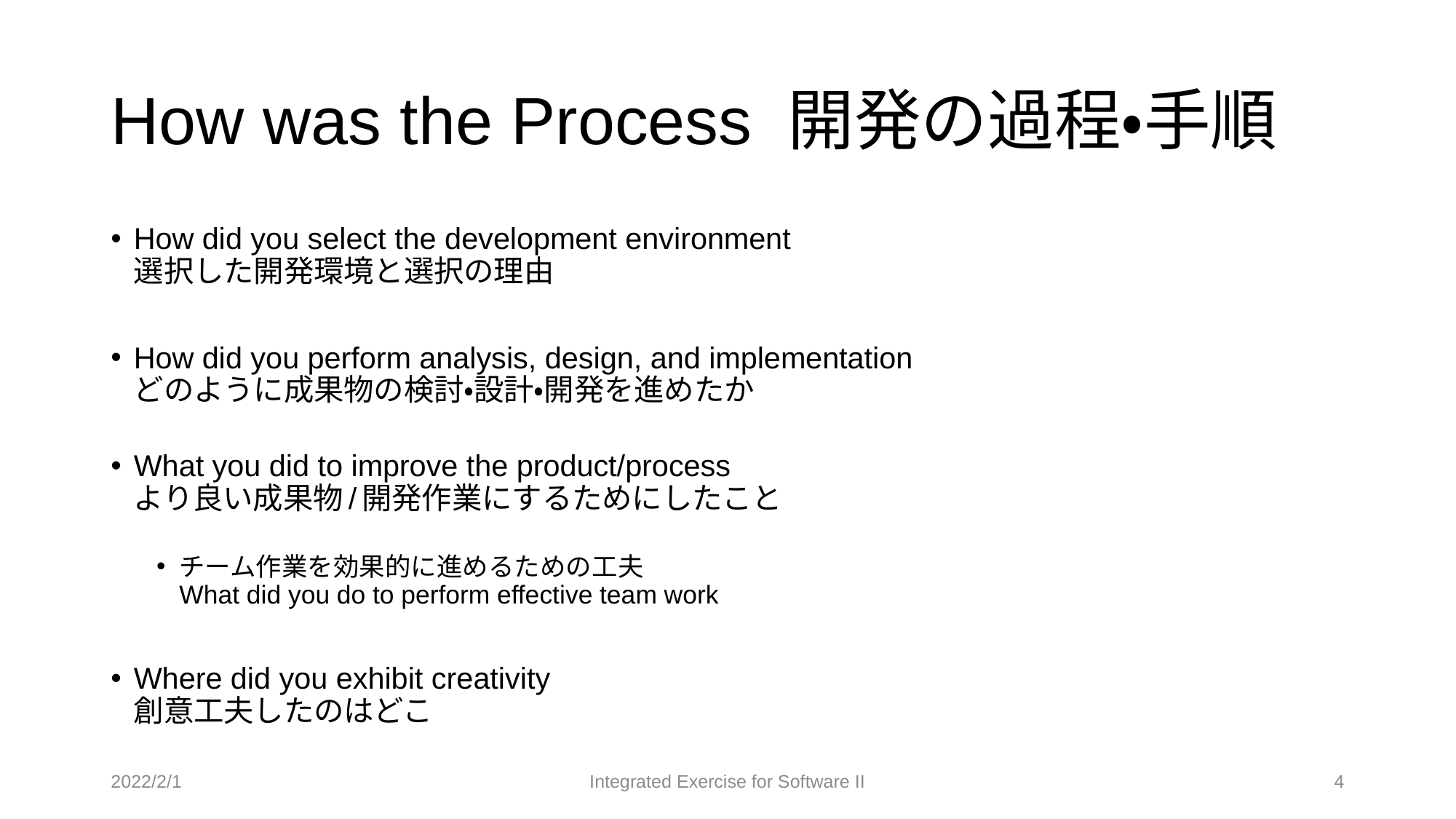

# How was the Process 開発の過程・手順
How did you select the development environment
選択した開発環境と選択の理由

How did you perform analysis, design, and implementation
どのように成果物の検討・設計・開発を進めたか
What you did to improve the product/process
より良い成果物/開発作業にするためにしたこと
チーム作業を効果的に進めるための工夫
What did you do to perform effective team work

Where did you exhibit creativity
創意工夫したのはどこ
2022/2/1
Integrated Exercise for Software II
4